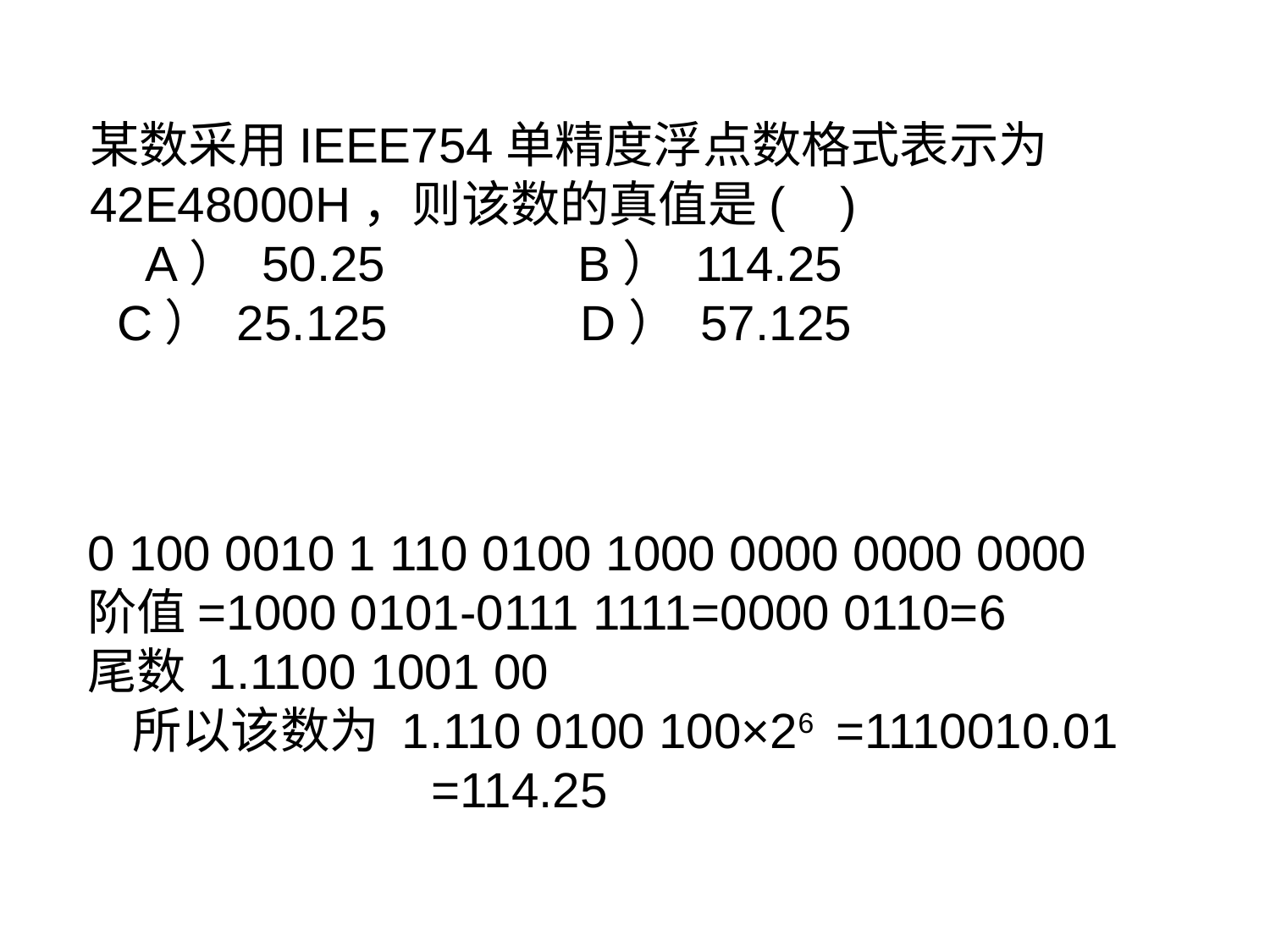

某数采用IEEE754单精度浮点数格式表示为42E48000H，则该数的真值是(    )
    A） 50.25              B） 114.25
  C） 25.125              D） 57.125

0 100 0010 1 110 0100 1000 0000 0000 0000
阶值=1000 0101-0111 1111=0000 0110=6
尾数 1.1100 1001 00
   所以该数为 1.110 0100 100×26  =1110010.01
                         =114.25